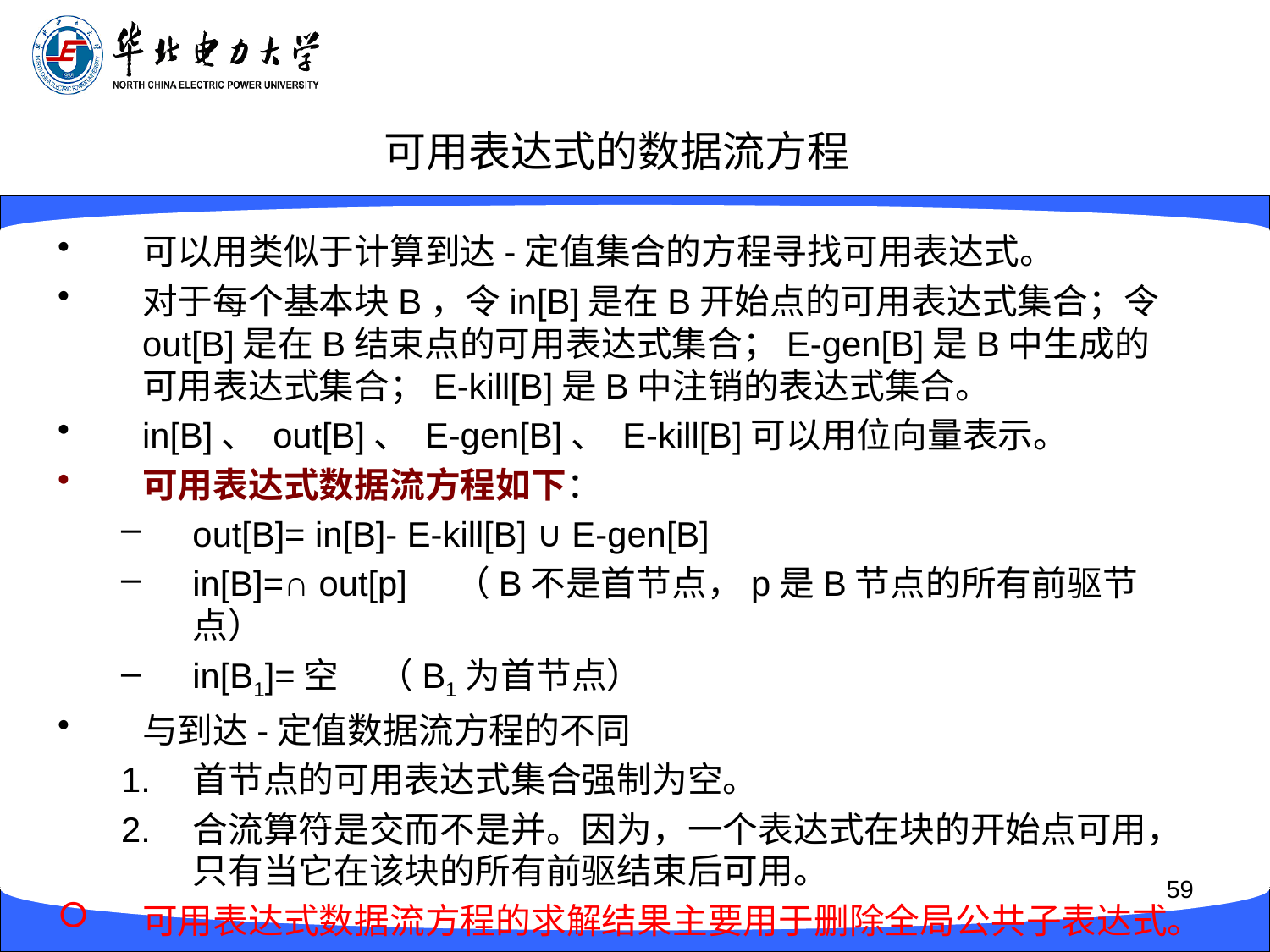

# 可用表达式的数据流方程
可以用类似于计算到达-定值集合的方程寻找可用表达式。
对于每个基本块B，令in[B]是在B开始点的可用表达式集合；令out[B]是在B结束点的可用表达式集合；E-gen[B]是B中生成的可用表达式集合；E-kill[B]是B中注销的表达式集合。
in[B]、 out[B]、 E-gen[B]、 E-kill[B]可以用位向量表示。
可用表达式数据流方程如下：
out[B]= in[B]- E-kill[B] ∪ E-gen[B]
in[B]=∩ out[p]    （B不是首节点，p是B节点的所有前驱节点）
in[B1]=空     （B1为首节点）
与到达-定值数据流方程的不同
首节点的可用表达式集合强制为空。
合流算符是交而不是并。因为，一个表达式在块的开始点可用，只有当它在该块的所有前驱结束后可用。
可用表达式数据流方程的求解结果主要用于删除全局公共子表达式。
59